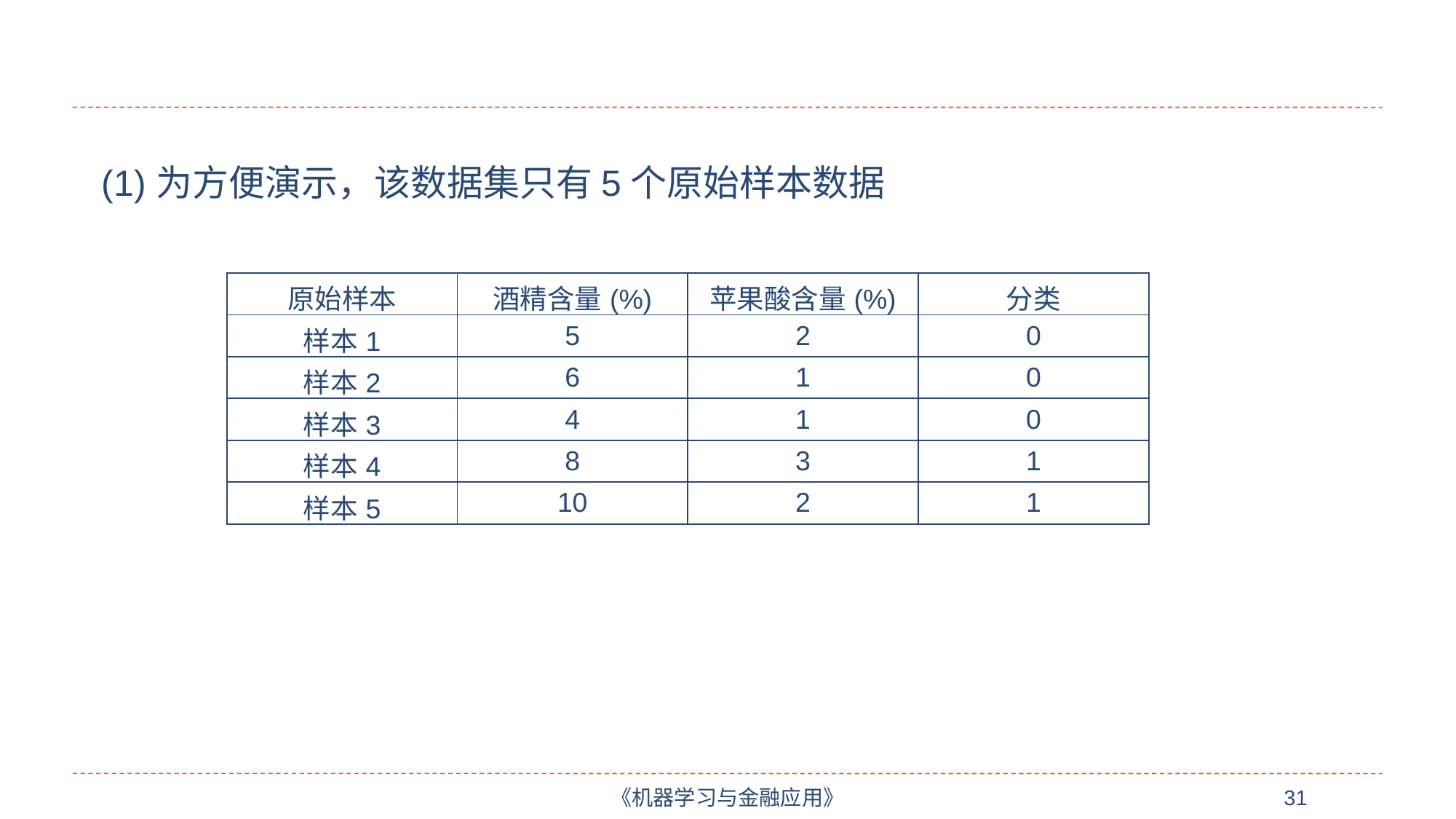

为方便演示，该数据集只有5个原始样本数据

| 原始样本 | 酒精含量(%) | 苹果酸含量(%) | 分类 |
| --- | --- | --- | --- |
| 样本1 | 5 | 2 | 0 |
| 样本2 | 6 | 1 | 0 |
| 样本3 | 4 | 1 | 0 |
| 样本4 | 8 | 3 | 1 |
| 样本5 | 10 | 2 | 1 |